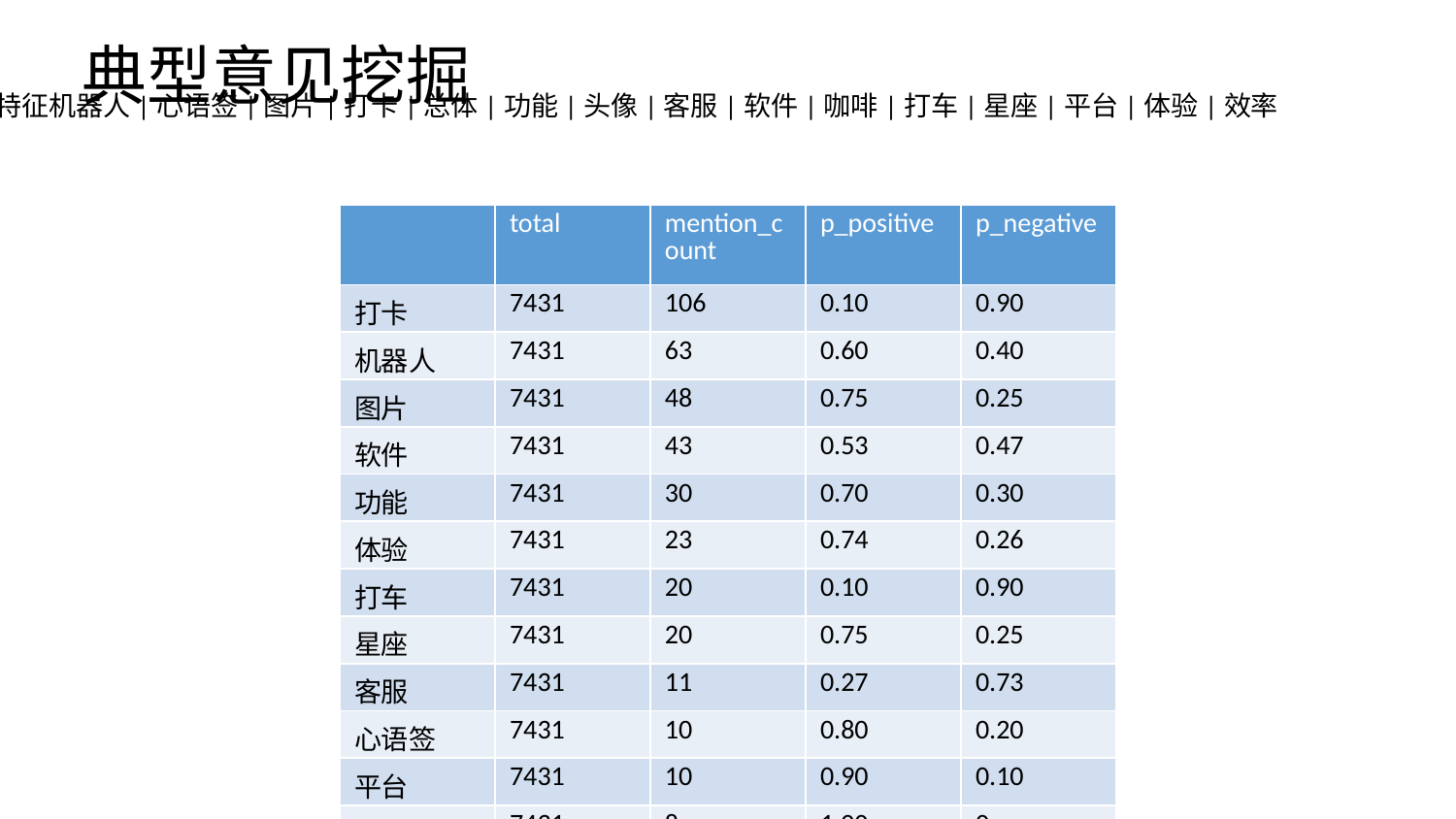

# 典型意见挖掘
挖掘出的特征机器人|心语签|图片|打卡|总体|功能|头像|客服|软件|咖啡|打车|星座|平台|体验|效率
|  | total | mention\_count | p\_positive | p\_negative |
| --- | --- | --- | --- | --- |
| 打卡 | 7431 | 106 | 0.10 | 0.90 |
| 机器人 | 7431 | 63 | 0.60 | 0.40 |
| 图片 | 7431 | 48 | 0.75 | 0.25 |
| 软件 | 7431 | 43 | 0.53 | 0.47 |
| 功能 | 7431 | 30 | 0.70 | 0.30 |
| 体验 | 7431 | 23 | 0.74 | 0.26 |
| 打车 | 7431 | 20 | 0.10 | 0.90 |
| 星座 | 7431 | 20 | 0.75 | 0.25 |
| 客服 | 7431 | 11 | 0.27 | 0.73 |
| 心语签 | 7431 | 10 | 0.80 | 0.20 |
| 平台 | 7431 | 10 | 0.90 | 0.10 |
| 效率 | 7431 | 8 | 1.00 | 0 |
| 总体 | 7431 | 7 | 1.00 | 0 |
| 头像 | 7431 | 6 | 0.83 | 0.17 |
| 咖啡 | 7431 | 6 | 0.17 | 0.83 |